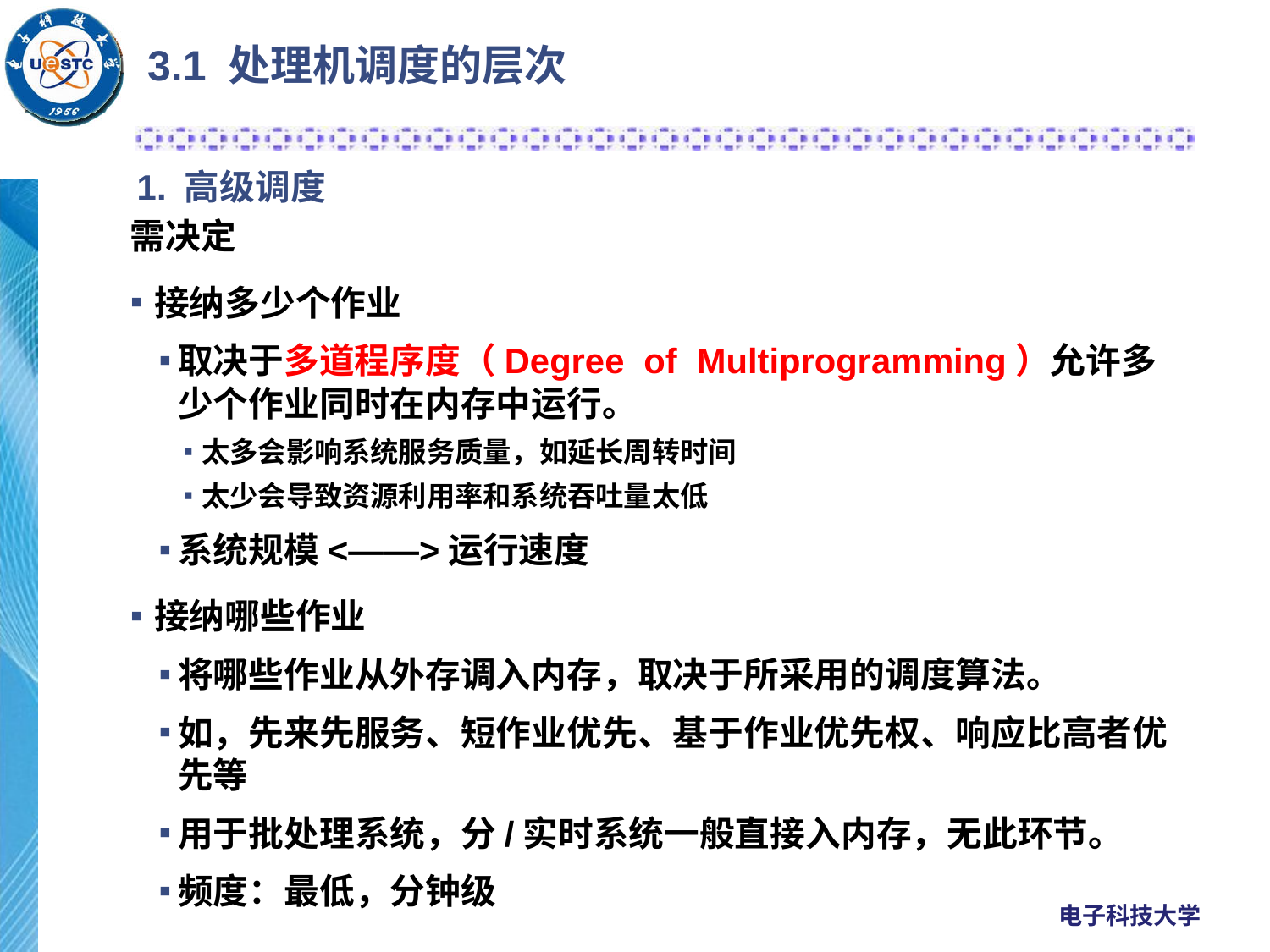

3.1 处理机调度的层次
1. 高级调度
需决定
接纳多少个作业
取决于多道程序度（Degree  of  Multiprogramming）允许多少个作业同时在内存中运行。
太多会影响系统服务质量，如延长周转时间
太少会导致资源利用率和系统吞吐量太低
系统规模<——>运行速度
接纳哪些作业
将哪些作业从外存调入内存，取决于所采用的调度算法。
如，先来先服务、短作业优先、基于作业优先权、响应比高者优先等
用于批处理系统，分/实时系统一般直接入内存，无此环节。
频度：最低，分钟级